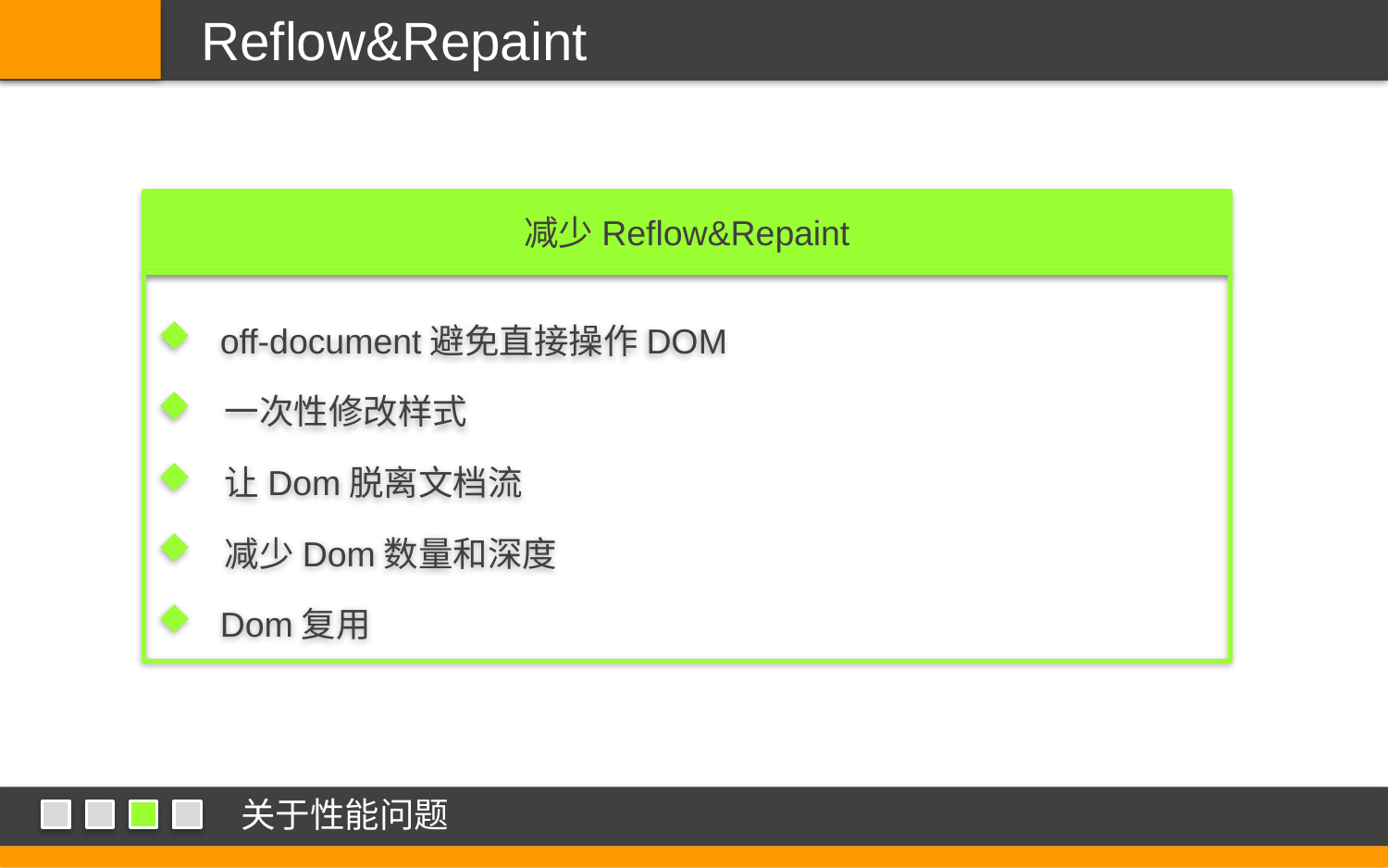

Reflow&Repaint
减少Reflow&Repaint
  off-document避免直接操作DOM
  一次性修改样式
  让Dom脱离文档流
  减少Dom数量和深度
  Dom复用
关于性能问题